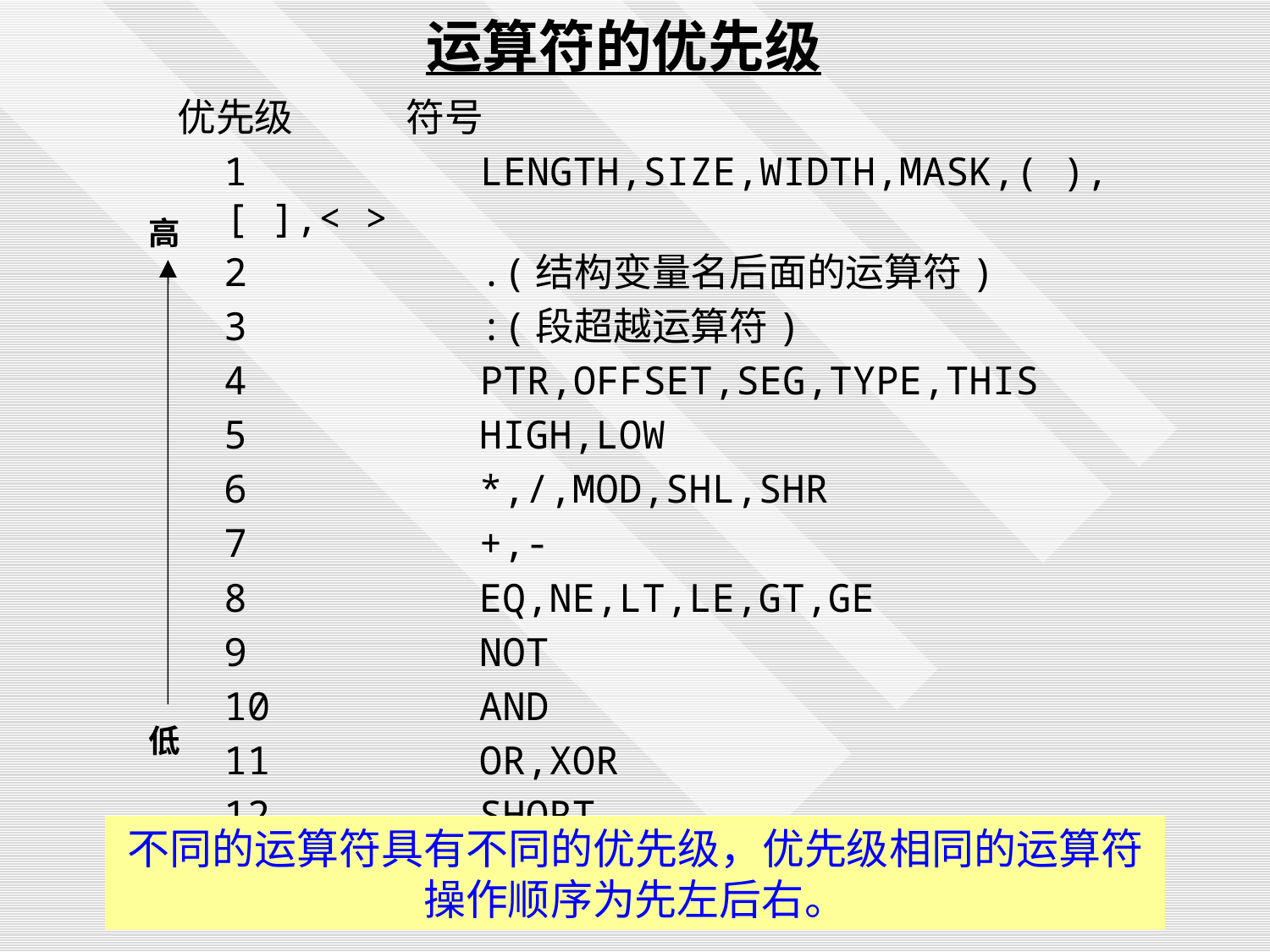

运算符的优先级
优先级             符号
  1          LENGTH,SIZE,WIDTH,MASK,( ),[ ],< >
  2          .(结构变量名后面的运算符)
  3          :(段超越运算符)
  4          PTR,OFFSET,SEG,TYPE,THIS
  5		HIGH,LOW
  6		*,/,MOD,SHL,SHR
  7		+,-
  8		EQ,NE,LT,LE,GT,GE
  9		NOT
  10		AND
  11		OR,XOR
  12		SHORT
高

低
不同的运算符具有不同的优先级，优先级相同的运算符操作顺序为先左后右。